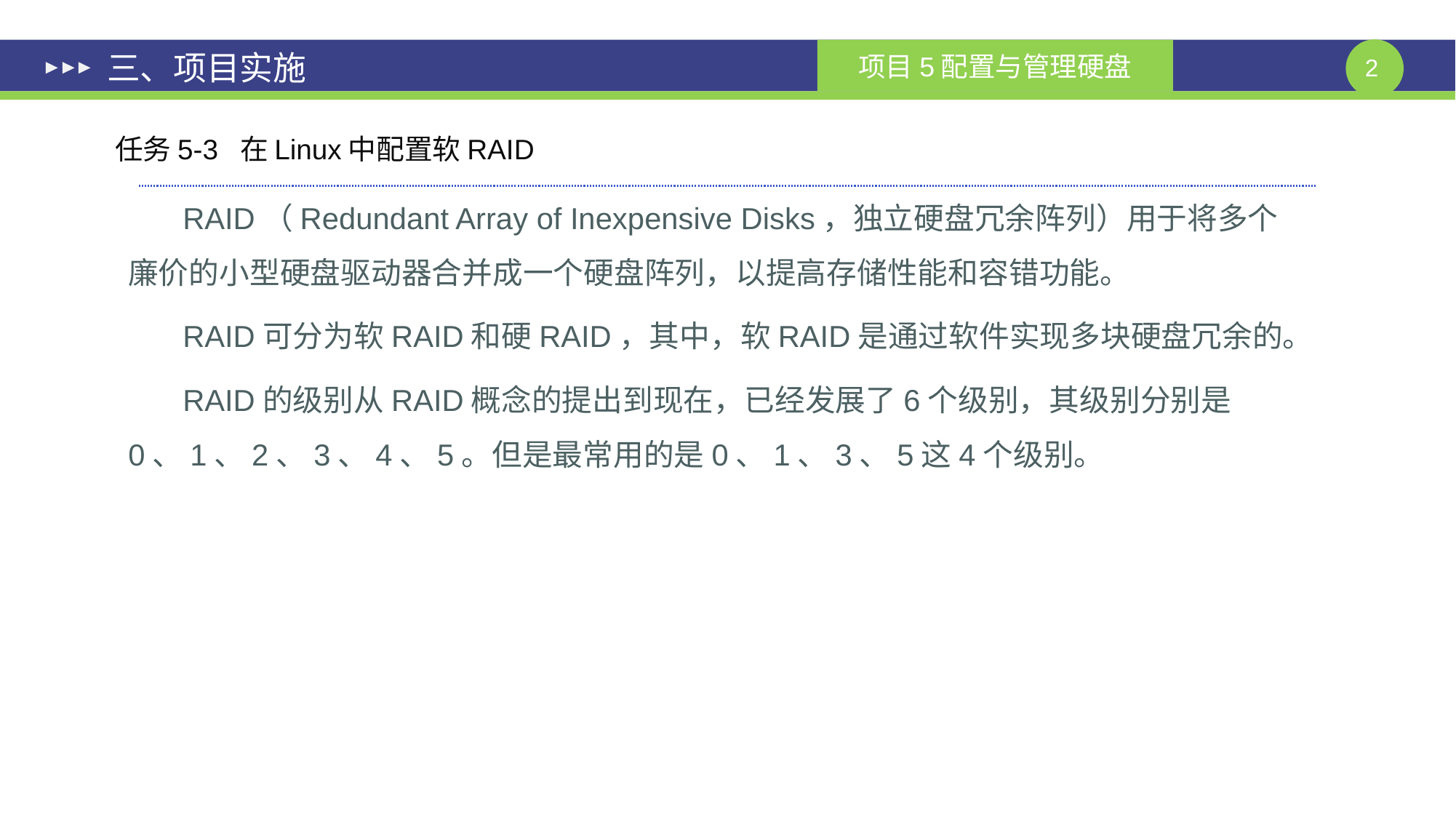

# 三、项目实施
任务5-3  在Linux中配置软RAID
RAID（Redundant Array of Inexpensive Disks，独立硬盘冗余阵列）用于将多个廉价的小型硬盘驱动器合并成一个硬盘阵列，以提高存储性能和容错功能。
RAID可分为软RAID和硬RAID，其中，软RAID是通过软件实现多块硬盘冗余的。
RAID的级别从RAID概念的提出到现在，已经发展了6个级别，其级别分别是0、1、2、3、4、5。但是最常用的是0、1、3、5这4个级别。